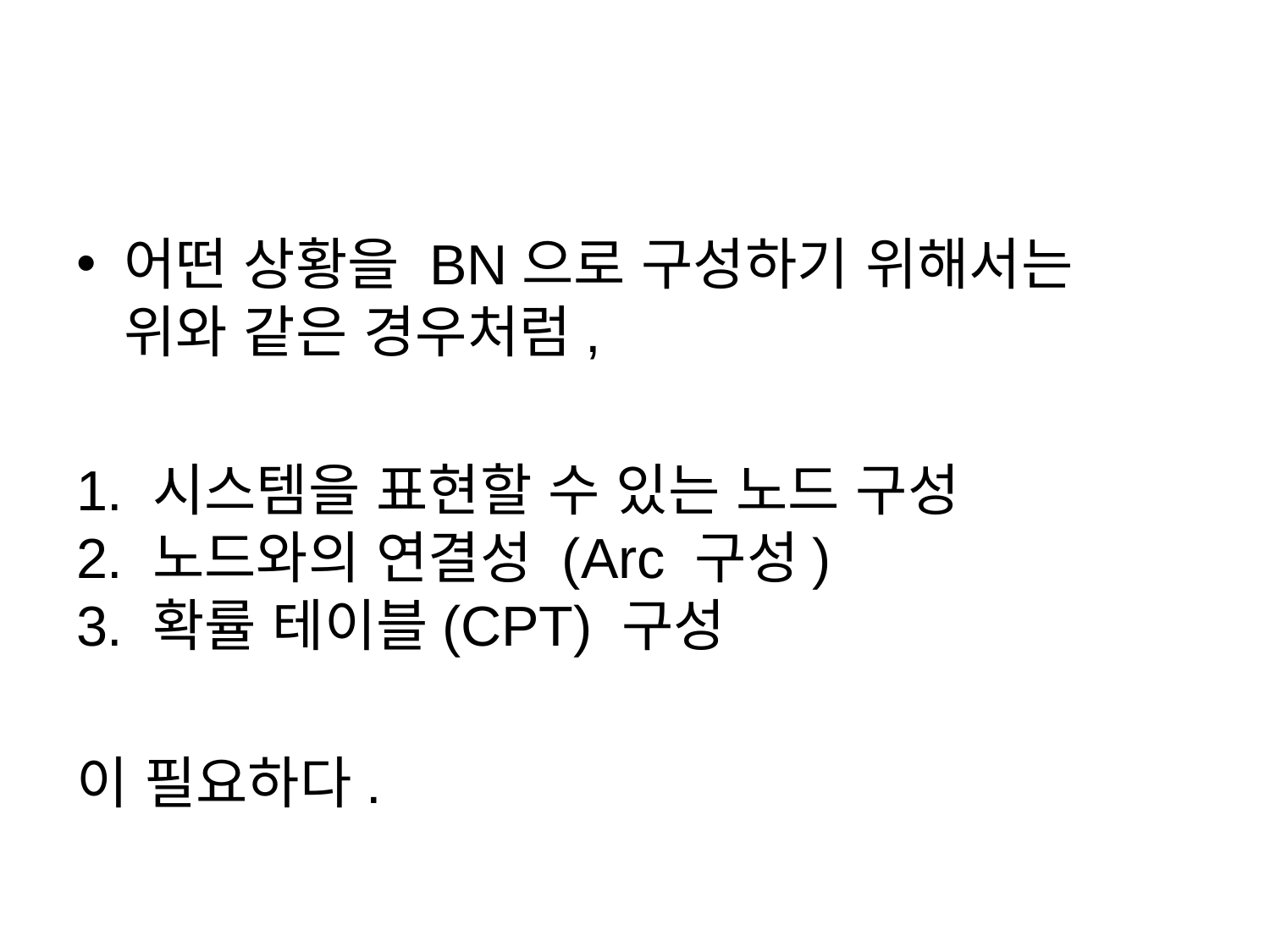

어떤 상황을 BN으로 구성하기 위해서는 위와 같은 경우처럼,

1. 시스템을 표현할 수 있는 노드 구성
2. 노드와의 연결성 (Arc 구성)
3. 확률 테이블(CPT) 구성

이 필요하다.